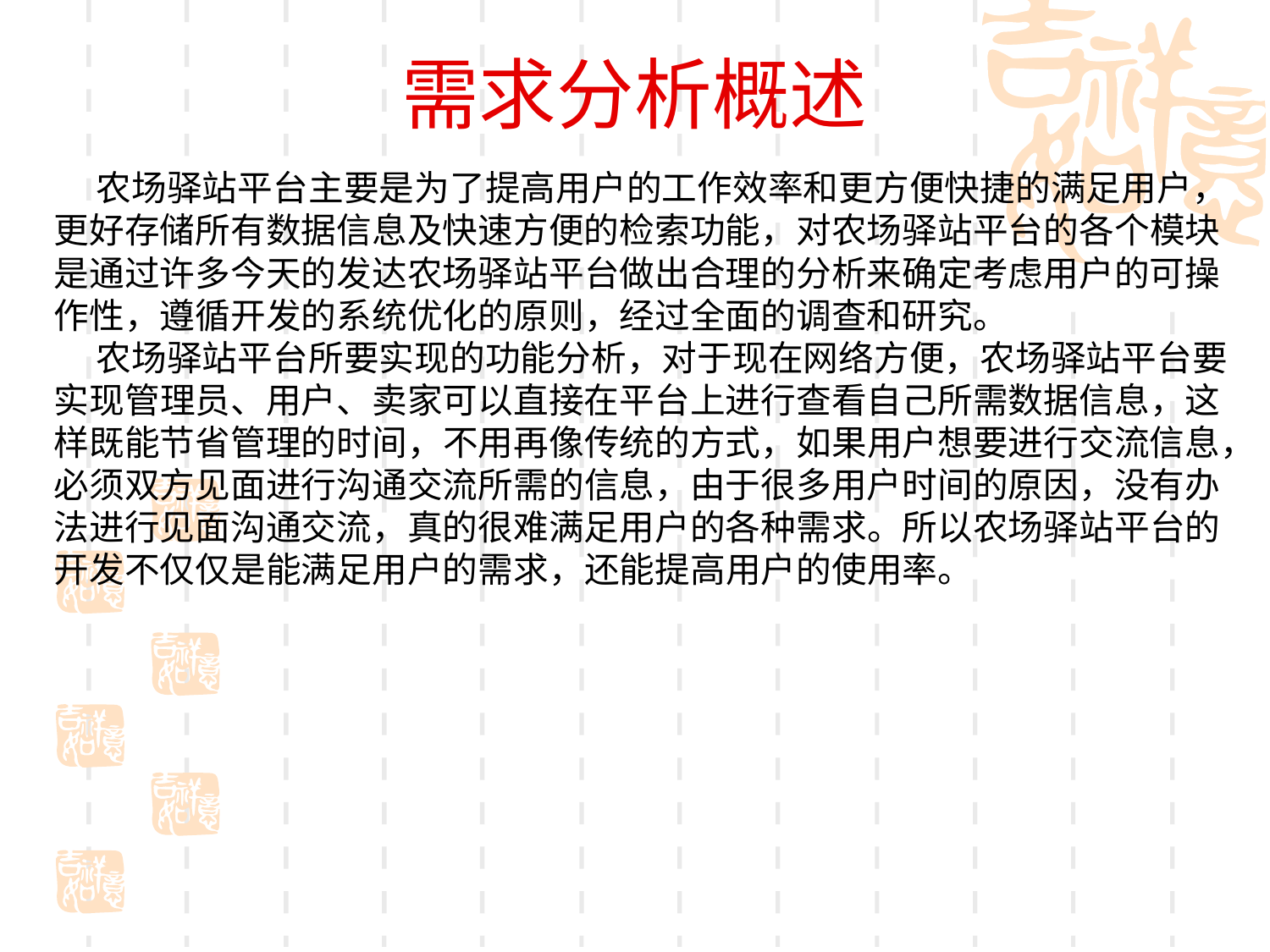

# 需求分析概述
农场驿站平台主要是为了提高用户的工作效率和更方便快捷的满足用户，更好存储所有数据信息及快速方便的检索功能，对农场驿站平台的各个模块是通过许多今天的发达农场驿站平台做出合理的分析来确定考虑用户的可操作性，遵循开发的系统优化的原则，经过全面的调查和研究。
农场驿站平台所要实现的功能分析，对于现在网络方便，农场驿站平台要实现管理员、用户、卖家可以直接在平台上进行查看自己所需数据信息，这样既能节省管理的时间，不用再像传统的方式，如果用户想要进行交流信息，必须双方见面进行沟通交流所需的信息，由于很多用户时间的原因，没有办法进行见面沟通交流，真的很难满足用户的各种需求。所以农场驿站平台的开发不仅仅是能满足用户的需求，还能提高用户的使用率。